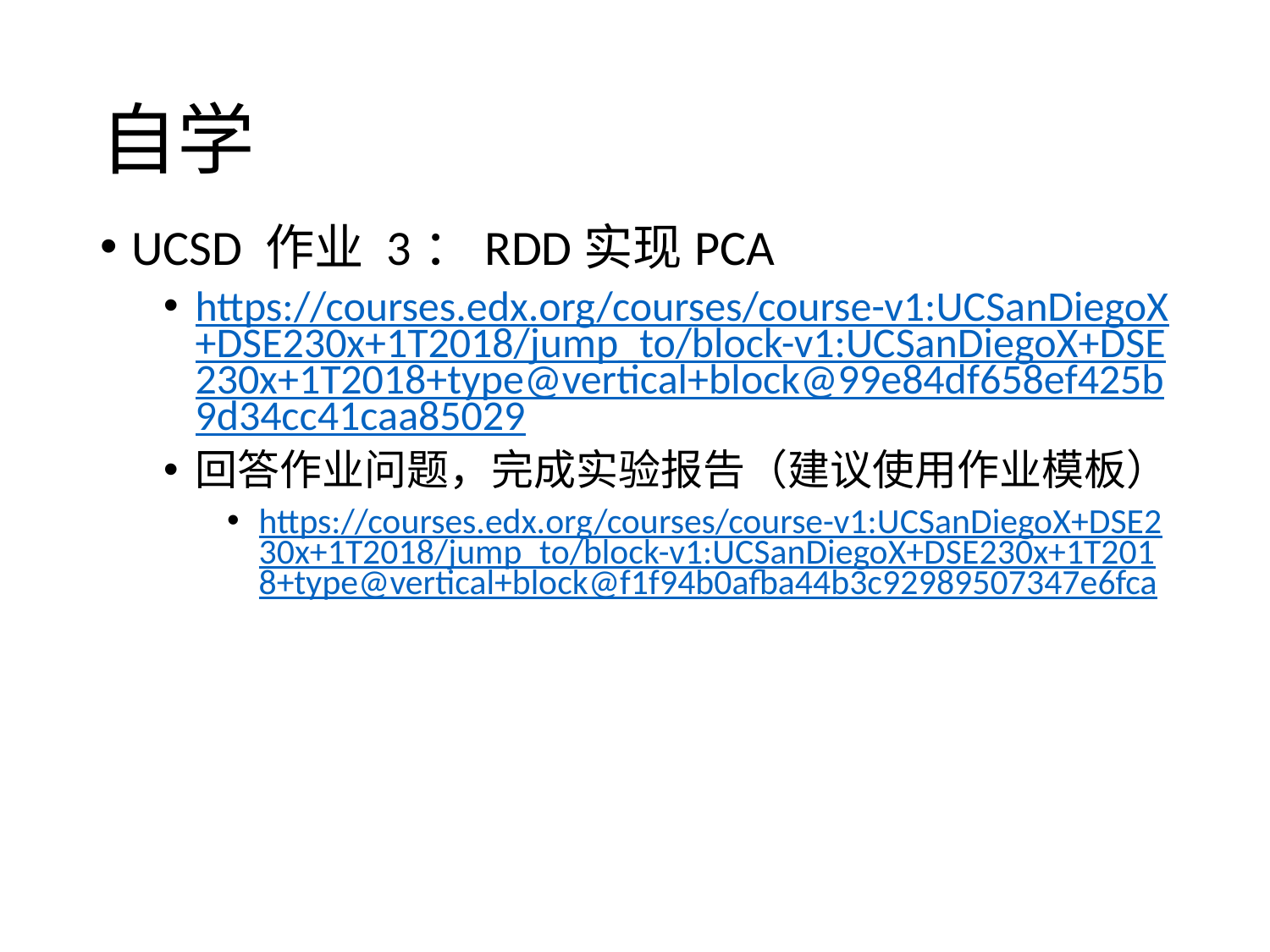

# 自学
UCSD 作业 3：RDD实现PCA
https://courses.edx.org/courses/course-v1:UCSanDiegoX+DSE230x+1T2018/jump_to/block-v1:UCSanDiegoX+DSE230x+1T2018+type@vertical+block@99e84df658ef425b9d34cc41caa85029
回答作业问题，完成实验报告（建议使用作业模板）
https://courses.edx.org/courses/course-v1:UCSanDiegoX+DSE230x+1T2018/jump_to/block-v1:UCSanDiegoX+DSE230x+1T2018+type@vertical+block@f1f94b0afba44b3c92989507347e6fca